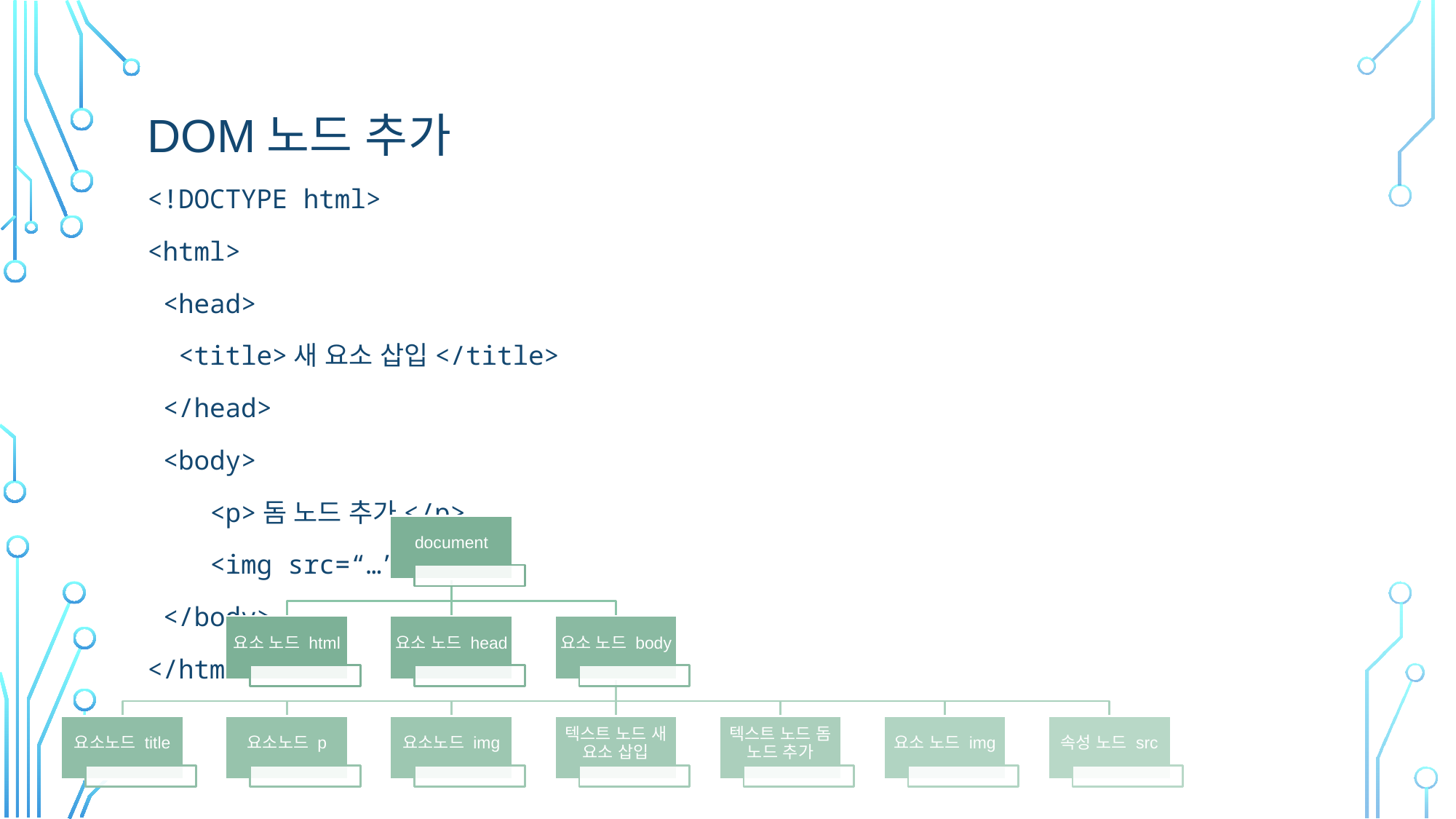

document

요소 노드 html

요소 노드 head

요소 노드 body

요소노드 title

요소노드 p

요소노드 img

텍스트 노드 새 요소 삽입

텍스트 노드 돔 노드 추가

요소 노드 img

속성 노드 src

DOM노드 추가
<!DOCTYPE html>
<html>
 <head>
  <title>새 요소 삽입</title>
 </head>
 <body>
    <p>돔 노드 추가</p>
    <img src=“…”>
 </body>
</html>